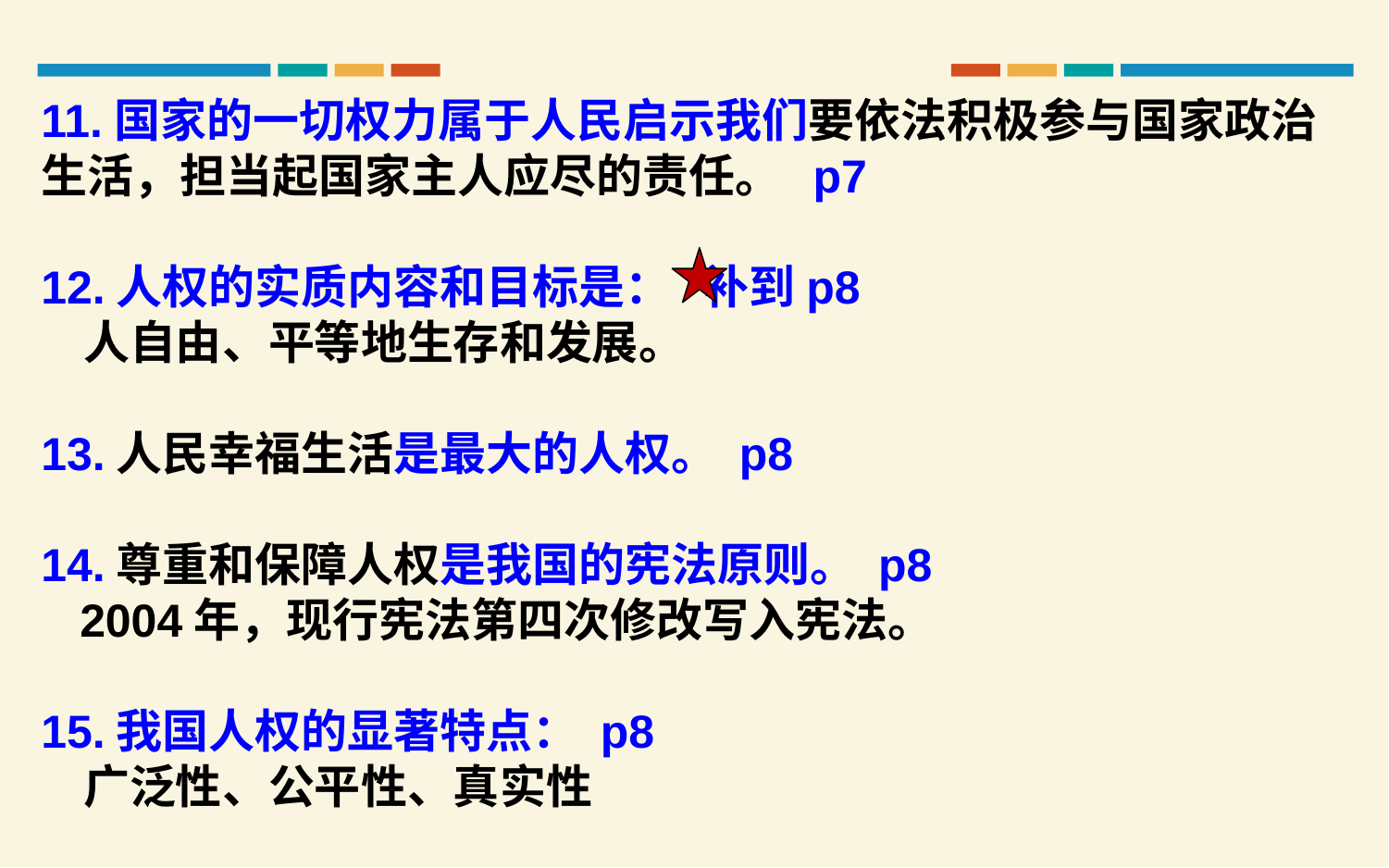

11.国家的一切权力属于人民启示我们要依法积极参与国家政治生活，担当起国家主人应尽的责任。  p7

12.人权的实质内容和目标是：   补到p8
   人自由、平等地生存和发展。

13.人民幸福生活是最大的人权。 p8

14.尊重和保障人权是我国的宪法原则。 p8
   2004年，现行宪法第四次修改写入宪法。

15.我国人权的显著特点： p8
   广泛性、公平性、真实性